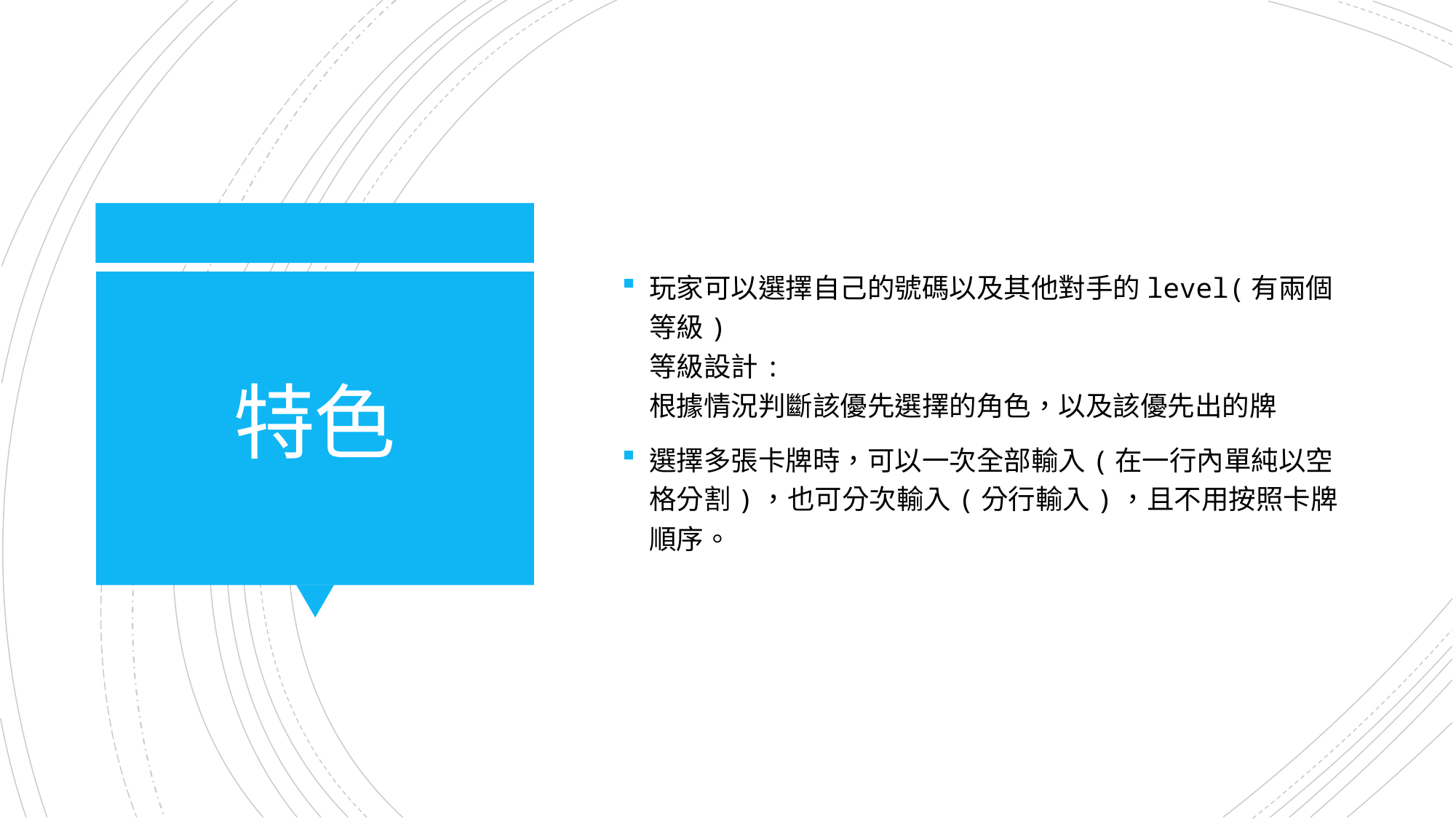

玩家可以選擇自己的號碼以及其他對手的level(有兩個等級)
等級設計:
根據情況判斷該優先選擇的角色，以及該優先出的牌
選擇多張卡牌時，可以一次全部輸入(在一行內單純以空格分割)，也可分次輸入(分行輸入)，且不用按照卡牌順序。
# 特色